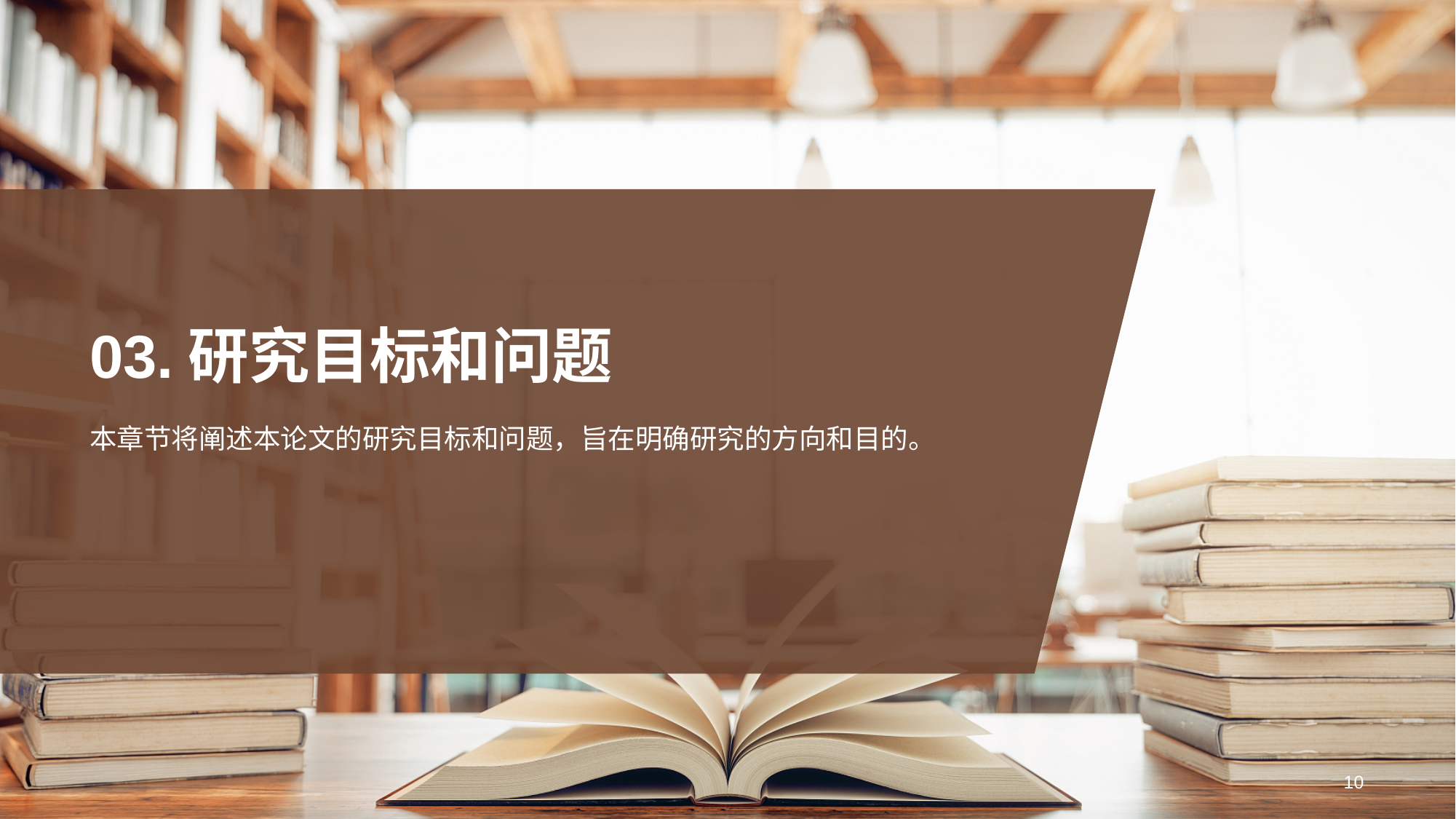

# 03.研究目标和问题
本章节将阐述本论文的研究目标和问题，旨在明确研究的方向和目的。
10